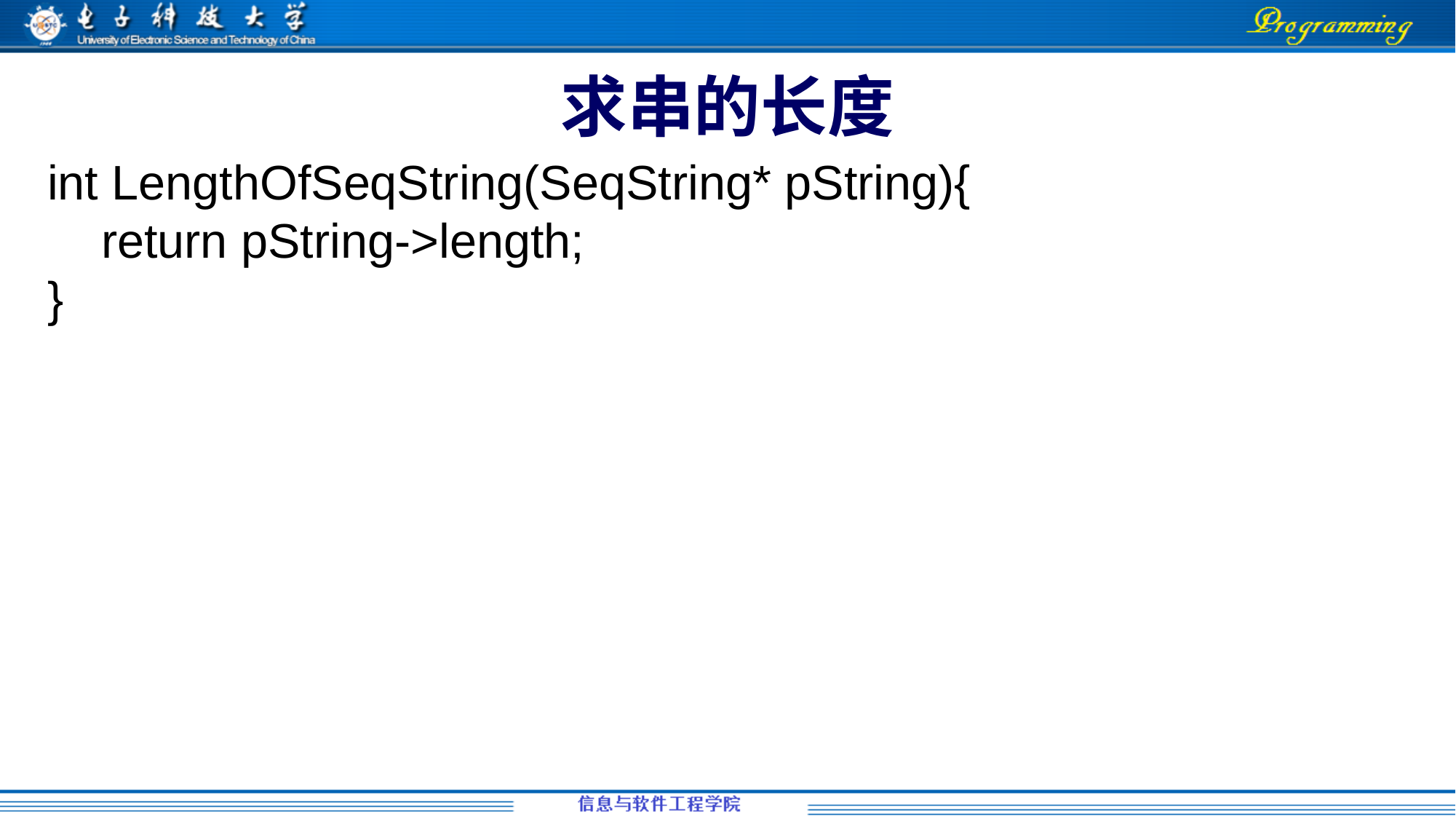

# 求串的长度
int LengthOfSeqString(SeqString* pString){
    return pString->length;
}